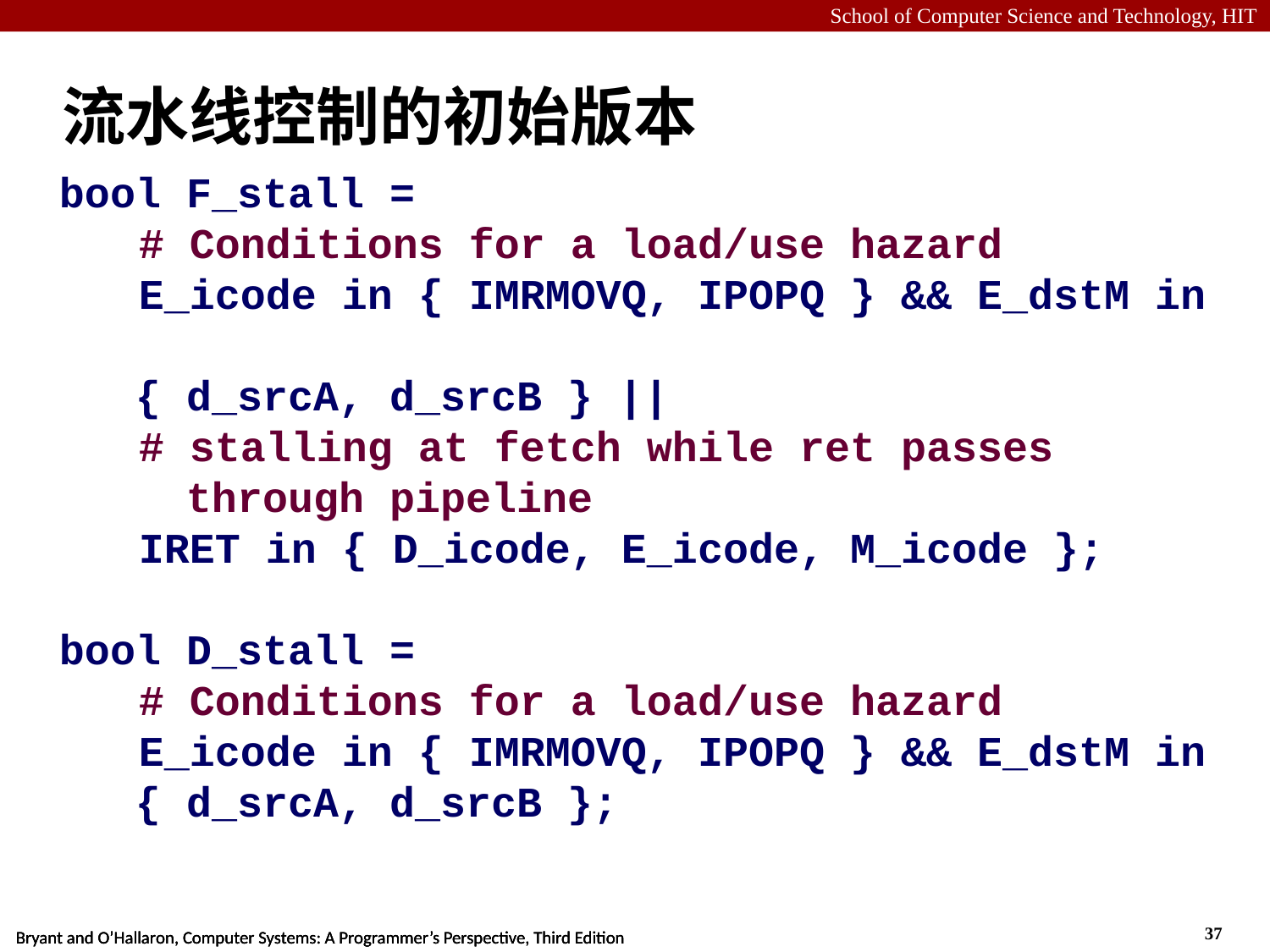

# 流水线控制的初始版本
bool F_stall =
	# Conditions for a load/use hazard
	E_icode in { IMRMOVQ, IPOPQ } && E_dstM in
   { d_srcA, d_srcB } ||
	# stalling at fetch while ret passes
     through pipeline
	IRET in { D_icode, E_icode, M_icode };

bool D_stall =
	# Conditions for a load/use hazard
	E_icode in { IMRMOVQ, IPOPQ } && E_dstM in
   { d_srcA, d_srcB };